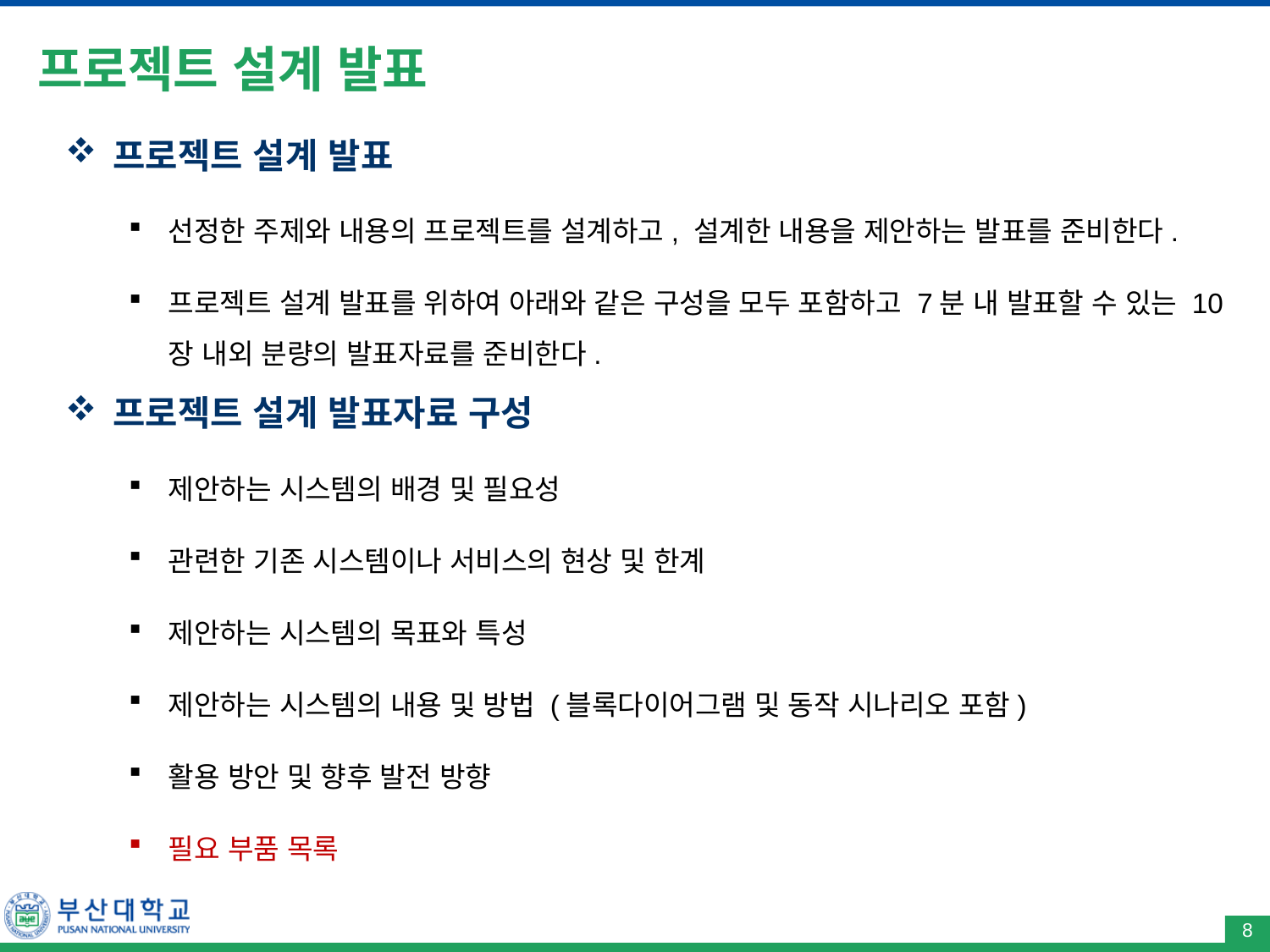

# 프로젝트 설계 발표
프로젝트 설계 발표
선정한 주제와 내용의 프로젝트를 설계하고, 설계한 내용을 제안하는 발표를 준비한다.
프로젝트 설계 발표를 위하여 아래와 같은 구성을 모두 포함하고 7분 내 발표할 수 있는 10장 내외 분량의 발표자료를 준비한다.
프로젝트 설계 발표자료 구성
제안하는 시스템의 배경 및 필요성
관련한 기존 시스템이나 서비스의 현상 및 한계
제안하는 시스템의 목표와 특성
제안하는 시스템의 내용 및 방법 (블록다이어그램 및 동작 시나리오 포함)
활용 방안 및 향후 발전 방향
필요 부품 목록
8